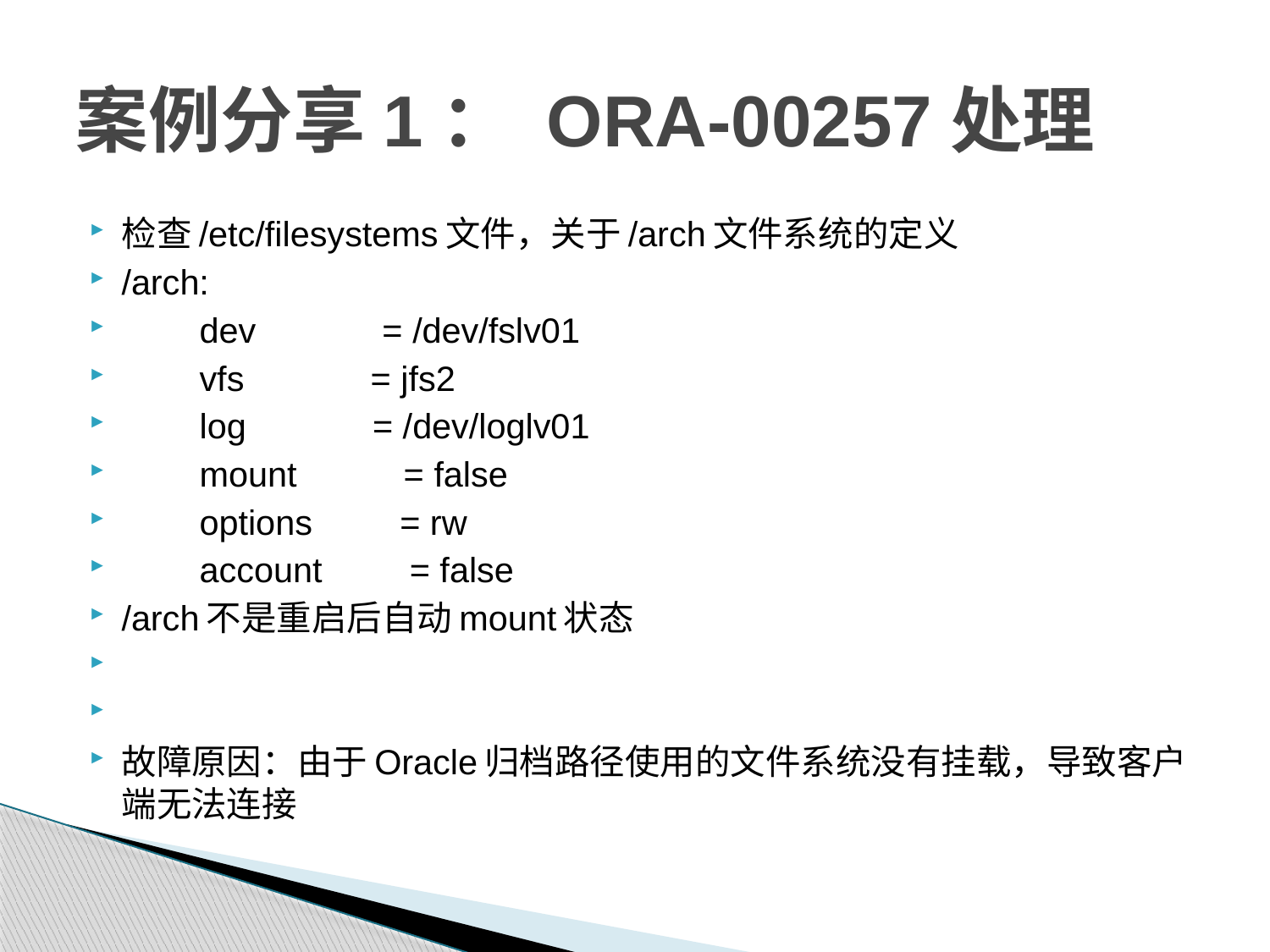

# 案例分享1： ORA-00257处理
检查/etc/filesystems文件，关于/arch文件系统的定义
/arch:
        dev             = /dev/fslv01
        vfs             = jfs2
        log             = /dev/loglv01
        mount           = false
        options         = rw
        account         = false
/arch不是重启后自动mount状态

故障原因：由于Oracle归档路径使用的文件系统没有挂载，导致客户端无法连接